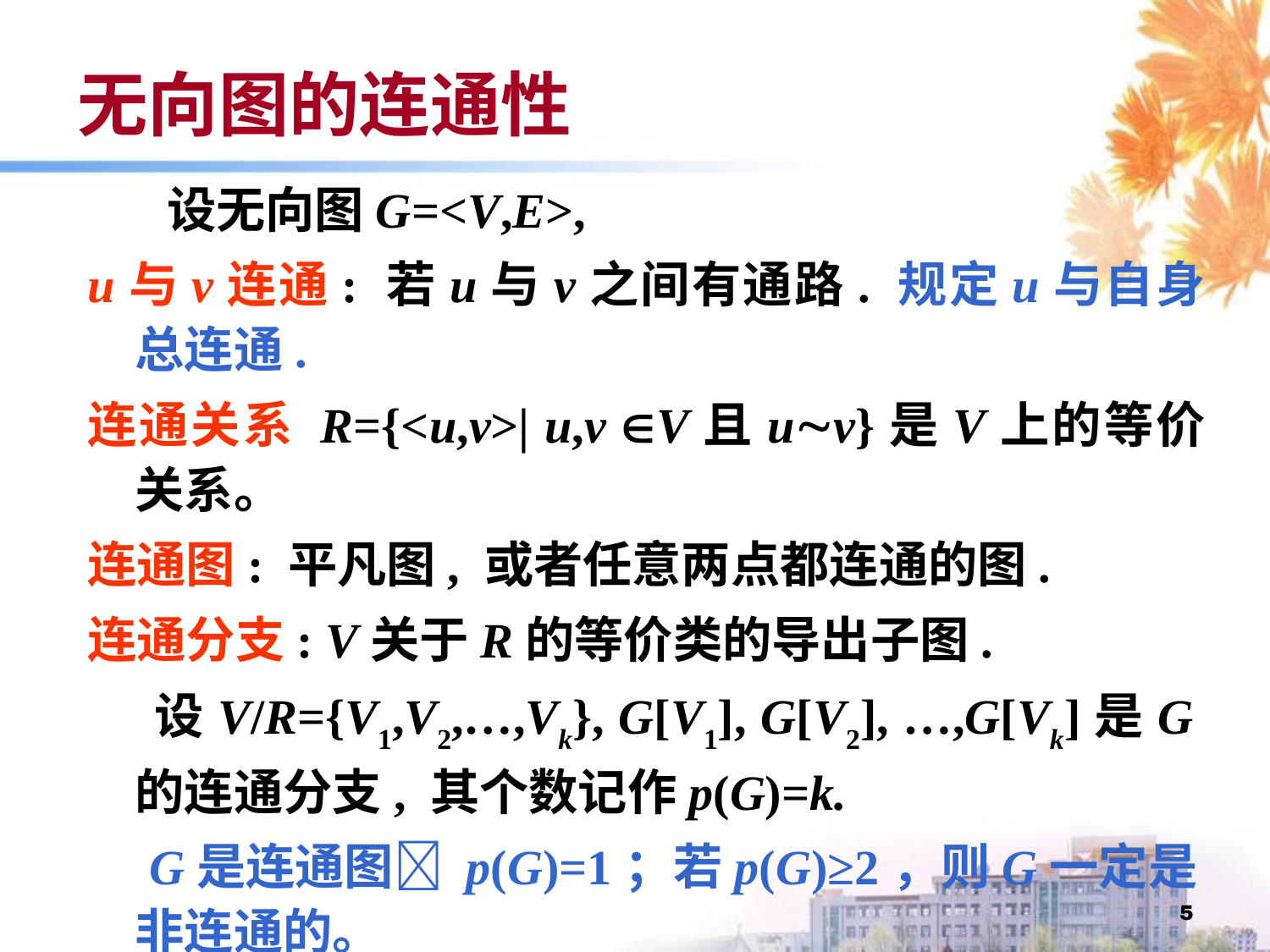

# 无向图的连通性
      设无向图G=<V,E>,
u与v连通: 若u与v之间有通路. 规定u与自身总连通.
连通关系 R={<u,v>| u,v ∈V且u∼v}是V上的等价关系。
连通图: 平凡图, 或者任意两点都连通的图.
连通分支: V关于R的等价类的导出子图.
    设V/R={V1,V2,…,Vk}, G[V1], G[V2], …,G[Vk]是G的连通分支, 其个数记作p(G)=k.
     G是连通图⇔ p(G)=1；若p(G)≥2，则G一定是非连通的。
5